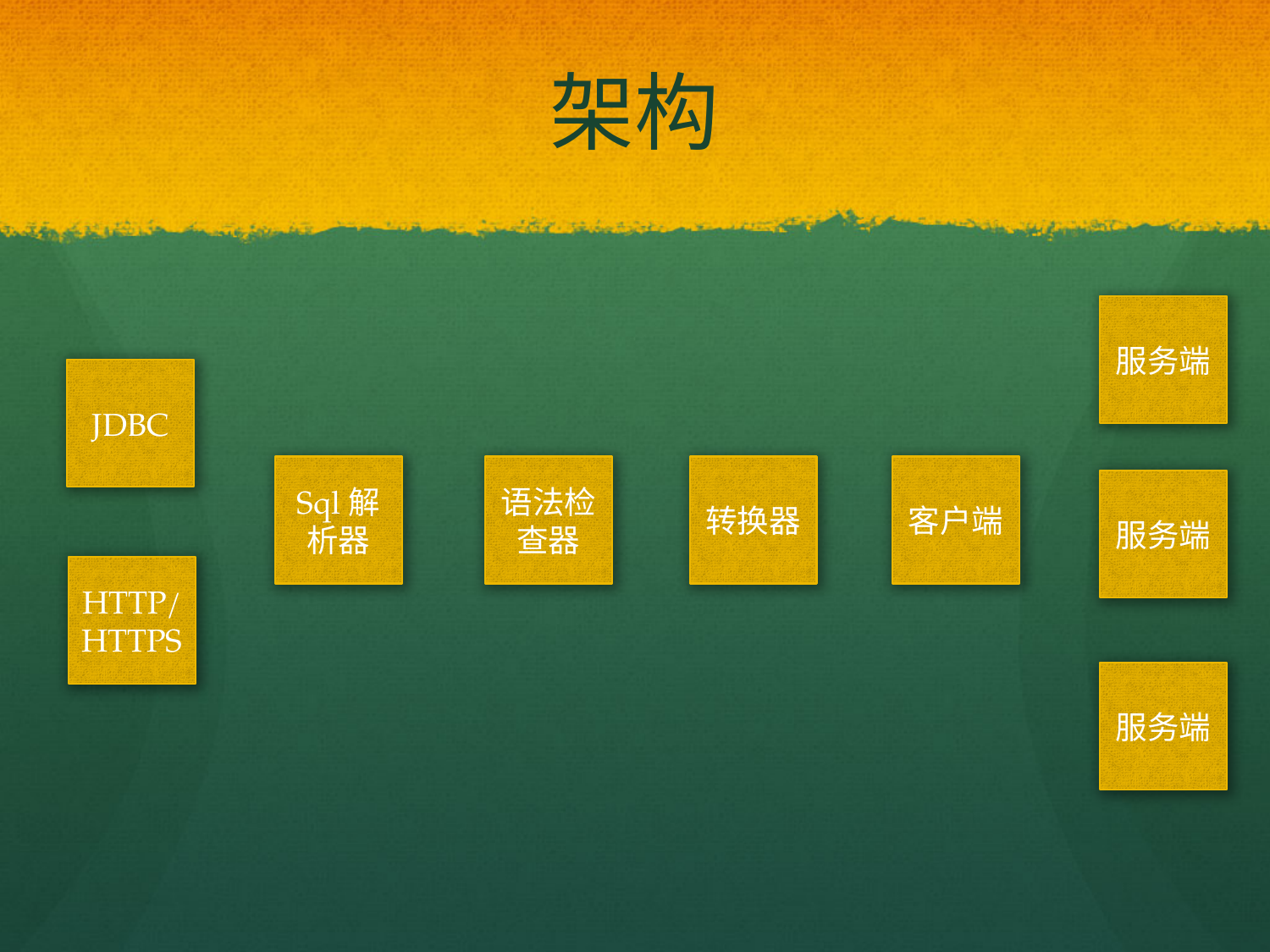

# 架构
服务端
JDBC
Sql解析器
语法检查器
转换器
客户端
服务端
HTTP/HTTPS
服务端